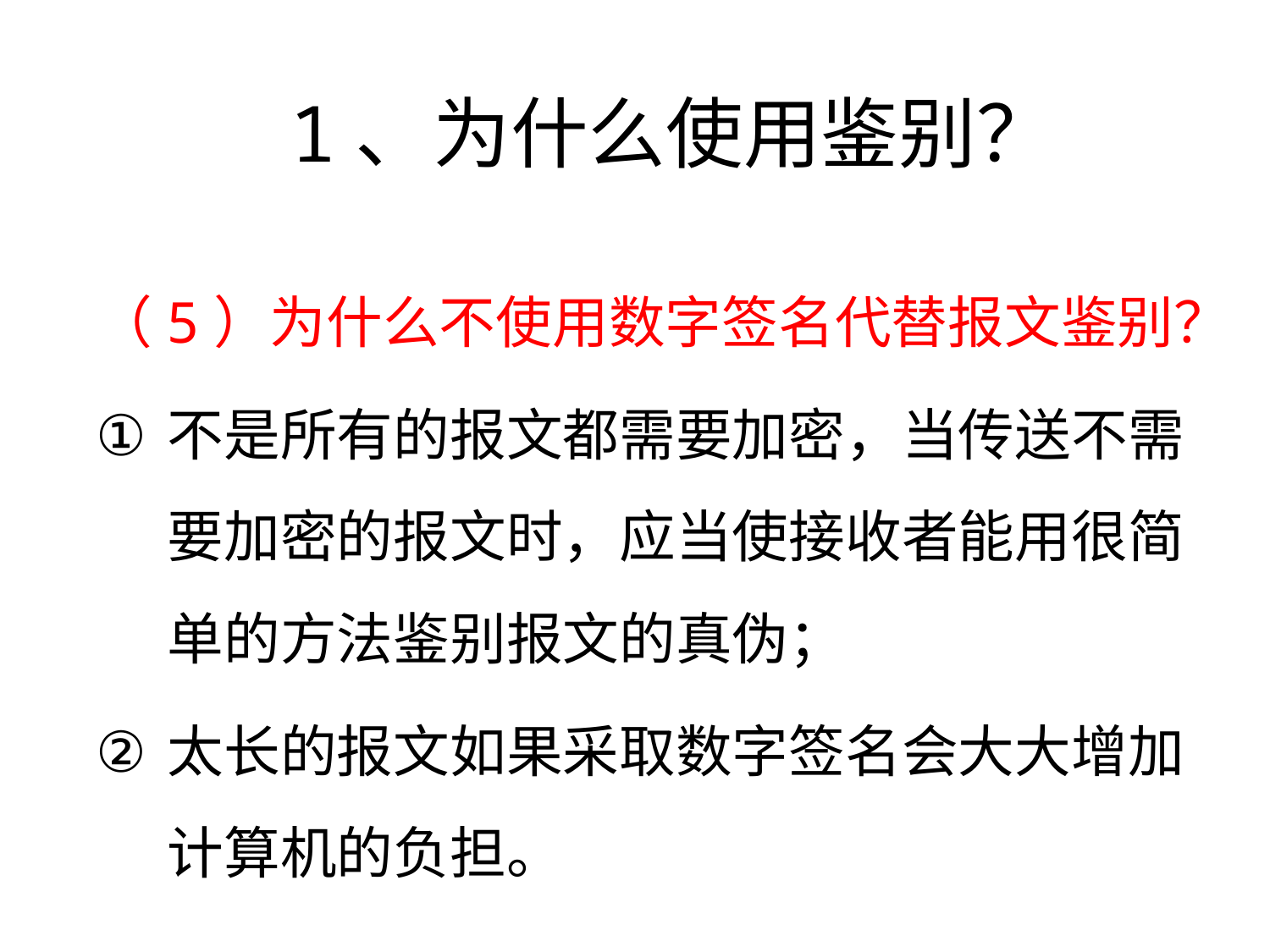

# 1、为什么使用鉴别？
（5）为什么不使用数字签名代替报文鉴别？
不是所有的报文都需要加密，当传送不需要加密的报文时，应当使接收者能用很简单的方法鉴别报文的真伪；
太长的报文如果采取数字签名会大大增加计算机的负担。